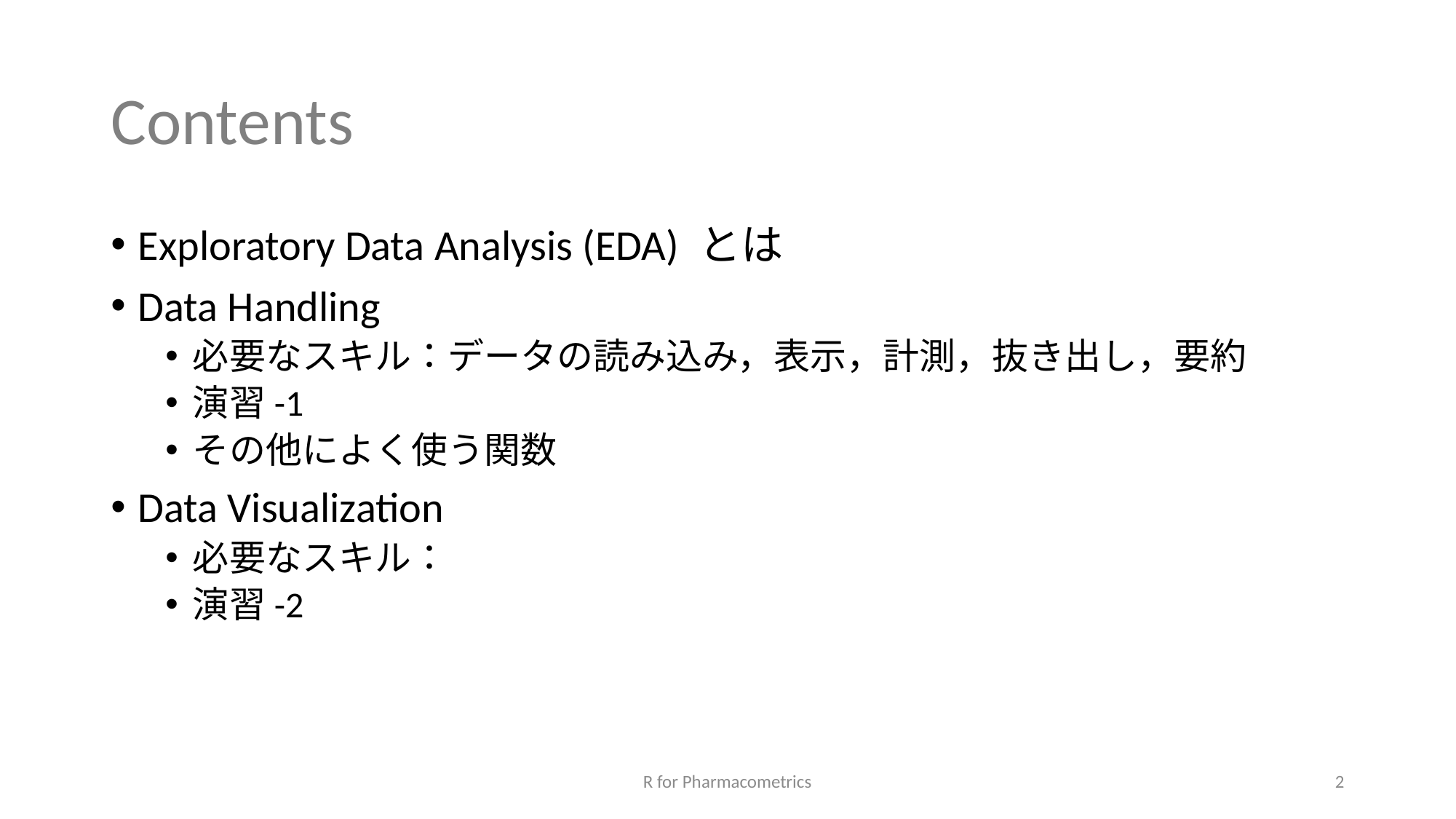

# Contents
Exploratory Data Analysis (EDA) とは
Data Handling
必要なスキル：データの読み込み，表示，計測，抜き出し，要約
演習-1
その他によく使う関数
Data Visualization
必要なスキル：
演習-2
R for Pharmacometrics
2